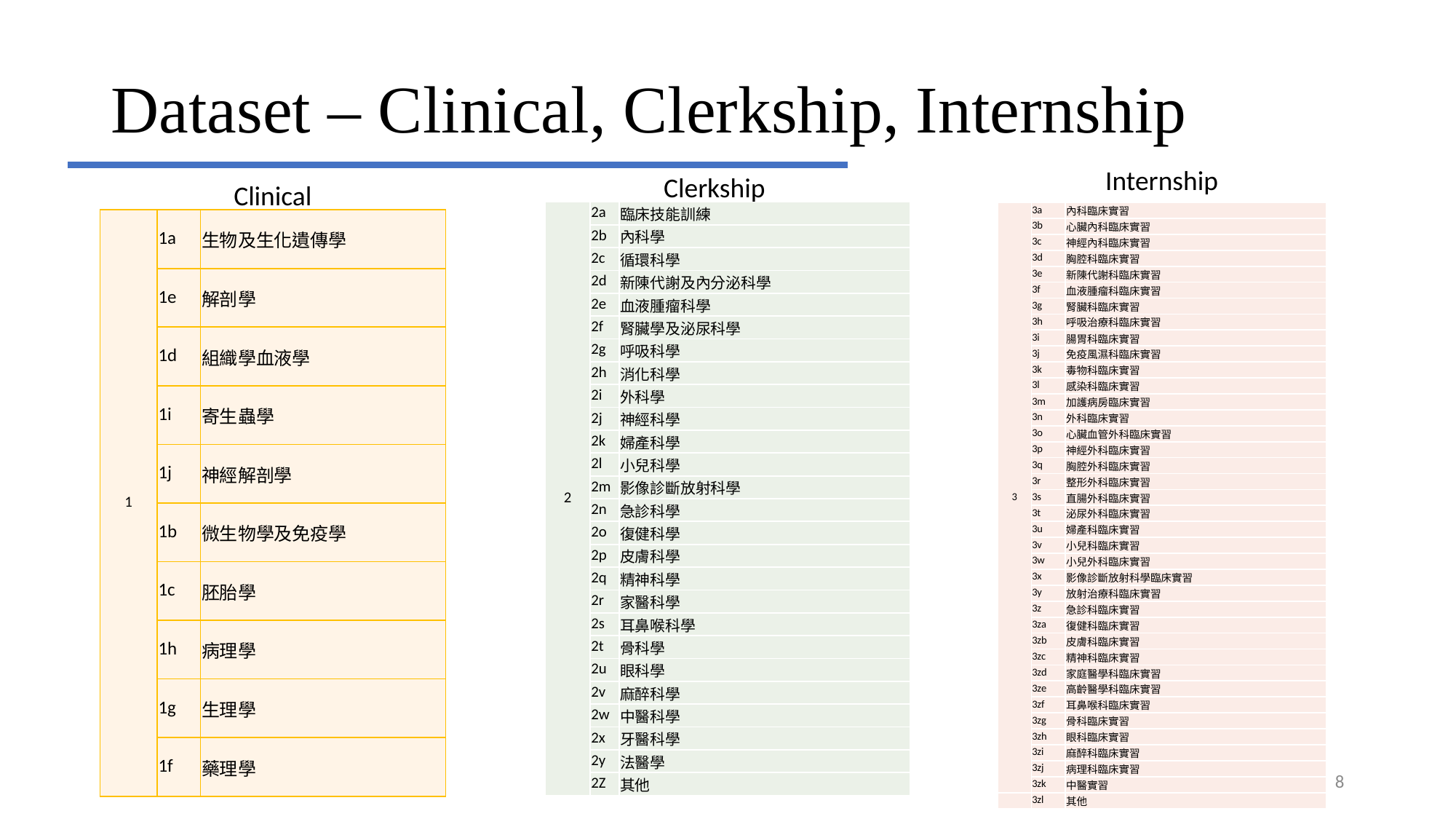

# Dataset – Clinical, Clerkship, Internship
Internship
Clerkship
Clinical
| 2 | 2a | 臨床技能訓練 |
| --- | --- | --- |
|  | 2b | 內科學 |
|  | 2c | 循環科學 |
|  | 2d | 新陳代謝及內分泌科學 |
|  | 2e | 血液腫瘤科學 |
|  | 2f | 腎臟學及泌尿科學 |
|  | 2g | 呼吸科學 |
|  | 2h | 消化科學 |
|  | 2i | 外科學 |
|  | 2j | 神經科學 |
|  | 2k | 婦產科學 |
|  | 2l | 小兒科學 |
|  | 2m | 影像診斷放射科學 |
|  | 2n | 急診科學 |
|  | 2o | 復健科學 |
|  | 2p | 皮膚科學 |
|  | 2q | 精神科學 |
|  | 2r | 家醫科學 |
|  | 2s | 耳鼻喉科學 |
|  | 2t | 骨科學 |
|  | 2u | 眼科學 |
|  | 2v | 麻醉科學 |
|  | 2w | 中醫科學 |
|  | 2x | 牙醫科學 |
|  | 2y | 法醫學 |
|  | 2Z | 其他 |
| 3 | 3a | 內科臨床實習 |
| --- | --- | --- |
|  | 3b | 心臟內科臨床實習 |
|  | 3c | 神經內科臨床實習 |
|  | 3d | 胸腔科臨床實習 |
|  | 3e | 新陳代謝科臨床實習 |
|  | 3f | 血液腫瘤科臨床實習 |
|  | 3g | 腎臟科臨床實習 |
|  | 3h | 呼吸治療科臨床實習 |
|  | 3i | 腸胃科臨床實習 |
|  | 3j | 免疫風濕科臨床實習 |
|  | 3k | 毒物科臨床實習 |
|  | 3l | 感染科臨床實習 |
|  | 3m | 加護病房臨床實習 |
|  | 3n | 外科臨床實習 |
|  | 3o | 心臟血管外科臨床實習 |
|  | 3p | 神經外科臨床實習 |
|  | 3q | 胸腔外科臨床實習 |
|  | 3r | 整形外科臨床實習 |
|  | 3s | 直腸外科臨床實習 |
|  | 3t | 泌尿外科臨床實習 |
|  | 3u | 婦產科臨床實習 |
|  | 3v | 小兒科臨床實習 |
|  | 3w | 小兒外科臨床實習 |
|  | 3x | 影像診斷放射科學臨床實習 |
|  | 3y | 放射治療科臨床實習 |
|  | 3z | 急診科臨床實習 |
|  | 3za | 復健科臨床實習 |
|  | 3zb | 皮膚科臨床實習 |
|  | 3zc | 精神科臨床實習 |
|  | 3zd | 家庭醫學科臨床實習 |
|  | 3ze | 高齡醫學科臨床實習 |
|  | 3zf | 耳鼻喉科臨床實習 |
|  | 3zg | 骨科臨床實習 |
|  | 3zh | 眼科臨床實習 |
|  | 3zi | 麻醉科臨床實習 |
|  | 3zj | 病理科臨床實習 |
|  | 3zk | 中醫實習 |
|  | 3zl | 其他 |
| 1 | 1a | 生物及生化遺傳學 |
| --- | --- | --- |
|  | 1e | 解剖學 |
|  | 1d | 組織學血液學 |
|  | 1i | 寄生蟲學 |
|  | 1j | 神經解剖學 |
|  | 1b | 微生物學及免疫學 |
|  | 1c | 胚胎學 |
|  | 1h | 病理學 |
|  | 1g | 生理學 |
|  | 1f | 藥理學 |
8